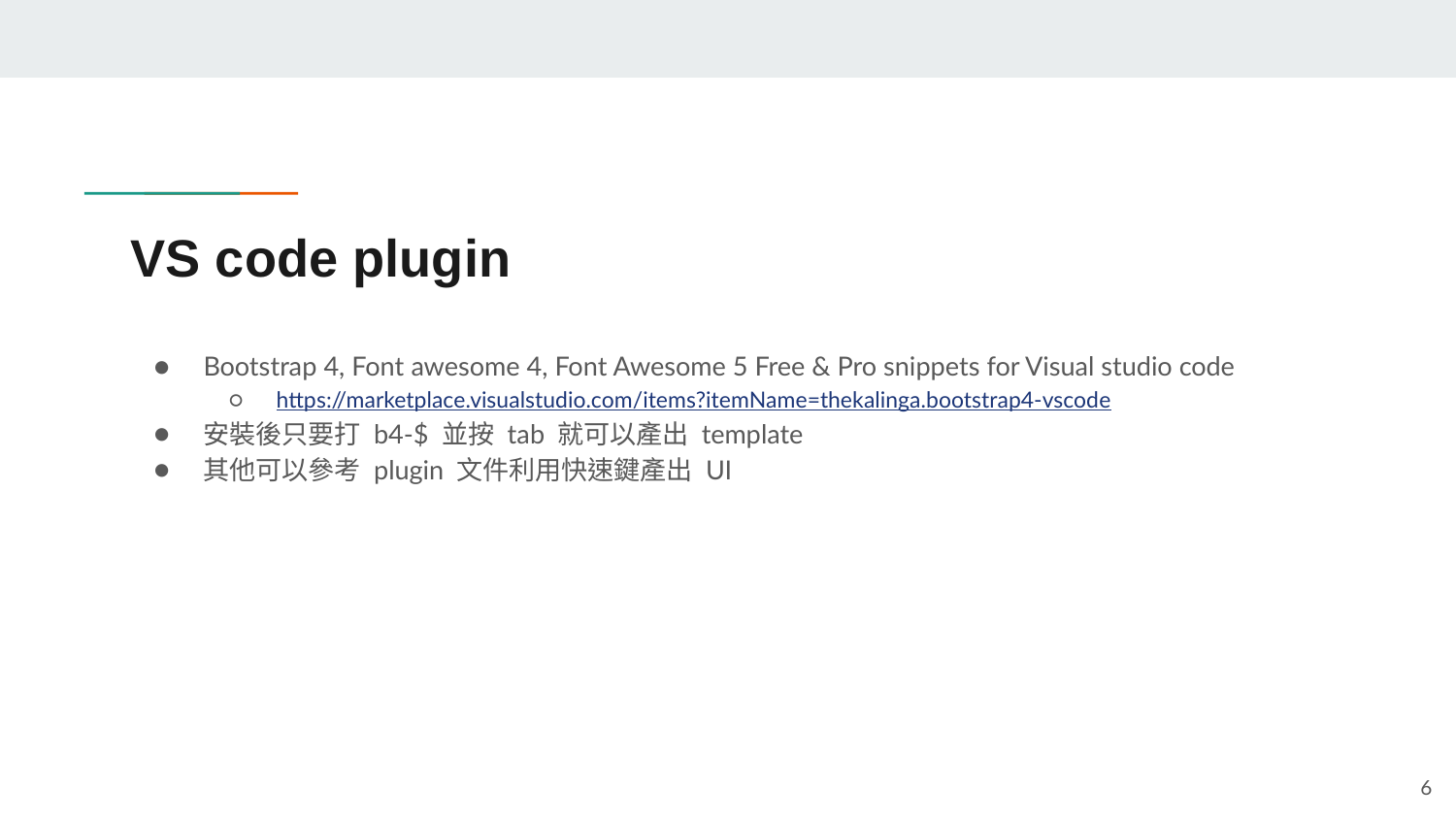

# VS code plugin
Bootstrap 4, Font awesome 4, Font Awesome 5 Free & Pro snippets for Visual studio code
https://marketplace.visualstudio.com/items?itemName=thekalinga.bootstrap4-vscode
安裝後只要打 b4-$ 並按 tab 就可以產出 template
其他可以參考 plugin 文件利用快速鍵產出 UI
6